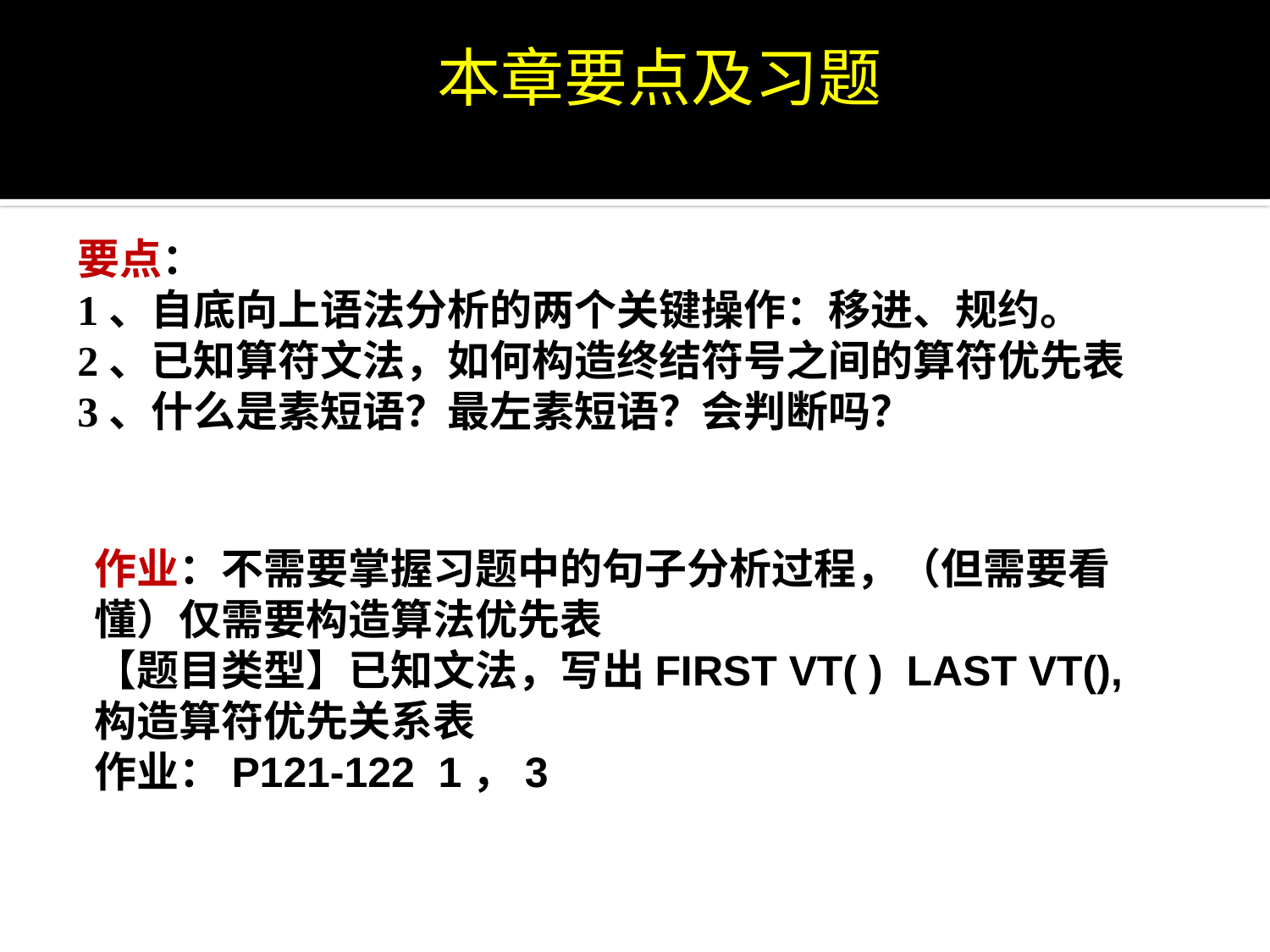

本章要点及习题
要点：
1、自底向上语法分析的两个关键操作：移进、规约。
2、已知算符文法，如何构造终结符号之间的算符优先表
3、什么是素短语？最左素短语？会判断吗？

作业：不需要掌握习题中的句子分析过程，（但需要看懂）仅需要构造算法优先表
【题目类型】已知文法，写出FIRST VT( )  LAST VT(),构造算符优先关系表
作业：P121-122  1，3